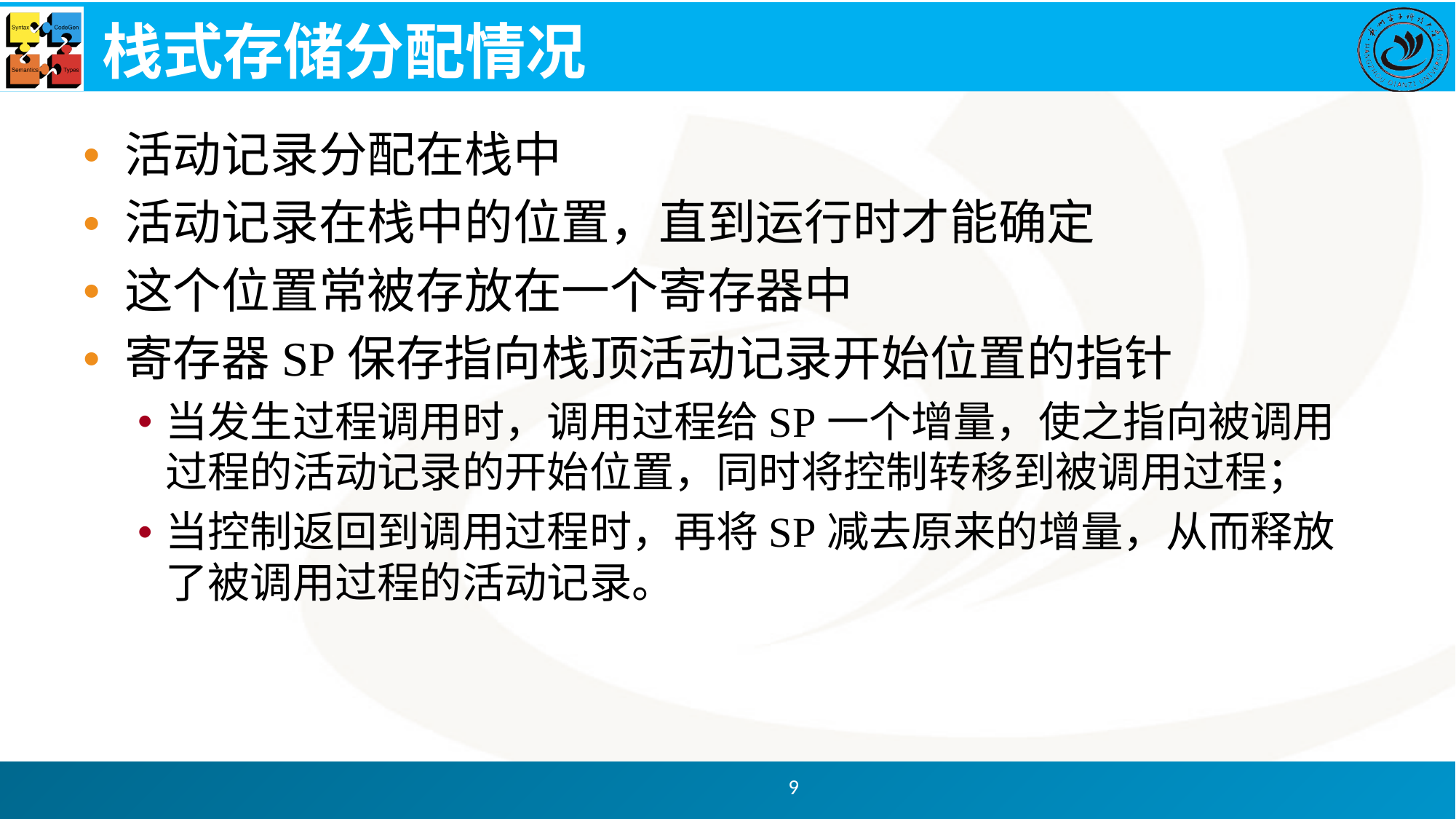

# 栈式存储分配情况
活动记录分配在栈中
活动记录在栈中的位置，直到运行时才能确定
这个位置常被存放在一个寄存器中
寄存器SP保存指向栈顶活动记录开始位置的指针
当发生过程调用时，调用过程给SP一个增量，使之指向被调用过程的活动记录的开始位置，同时将控制转移到被调用过程；
当控制返回到调用过程时，再将SP减去原来的增量，从而释放了被调用过程的活动记录。
9